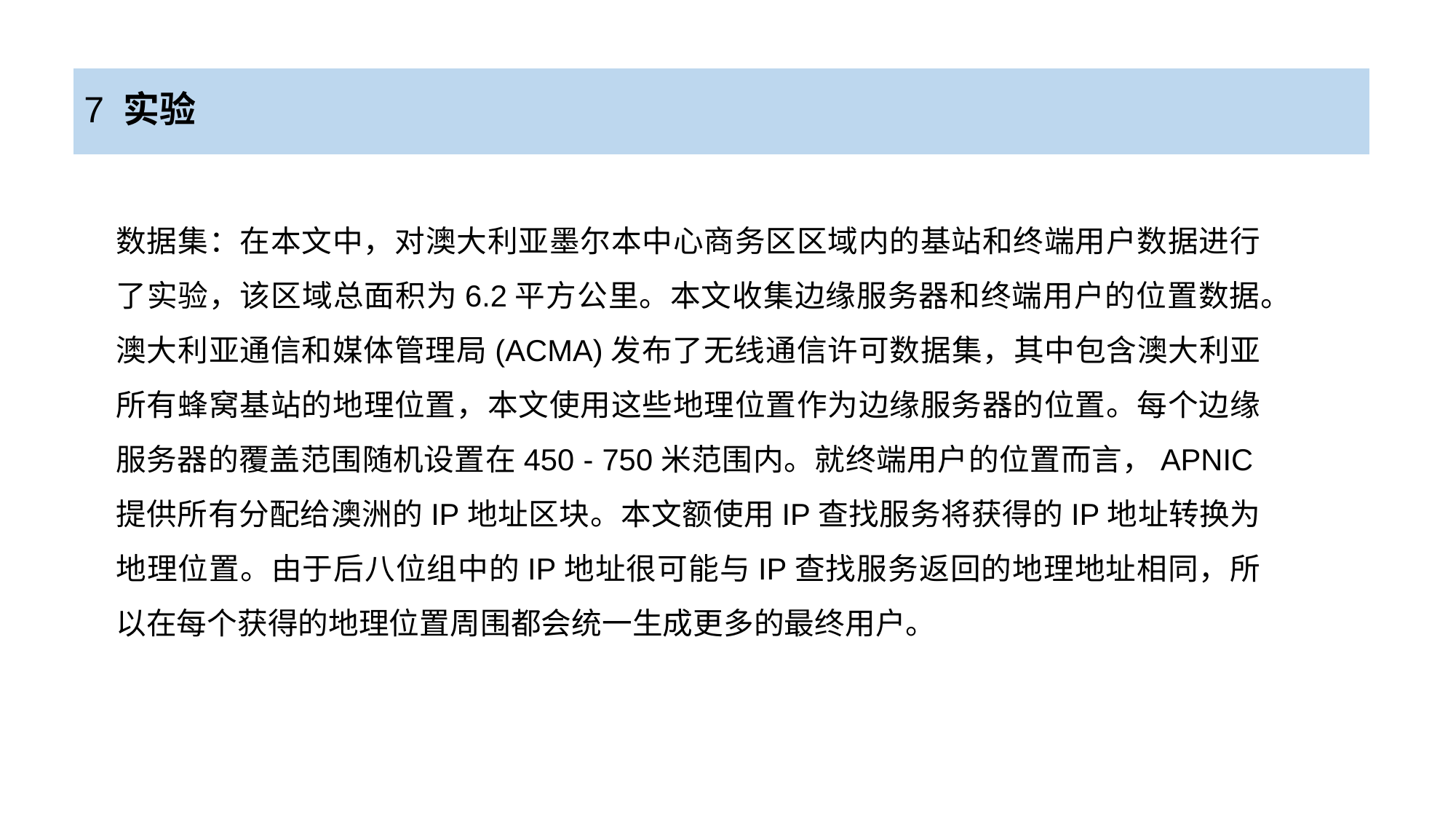

# 7 实验
数据集：在本文中，对澳大利亚墨尔本中心商务区区域内的基站和终端用户数据进行了实验，该区域总面积为6.2平方公里。本文收集边缘服务器和终端用户的位置数据。澳大利亚通信和媒体管理局(ACMA)发布了无线通信许可数据集，其中包含澳大利亚所有蜂窝基站的地理位置，本文使用这些地理位置作为边缘服务器的位置。每个边缘服务器的覆盖范围随机设置在450 - 750米范围内。就终端用户的位置而言，APNIC提供所有分配给澳洲的IP地址区块。本文额使用IP查找服务将获得的IP地址转换为地理位置。由于后八位组中的IP地址很可能与IP查找服务返回的地理地址相同，所以在每个获得的地理位置周围都会统一生成更多的最终用户。